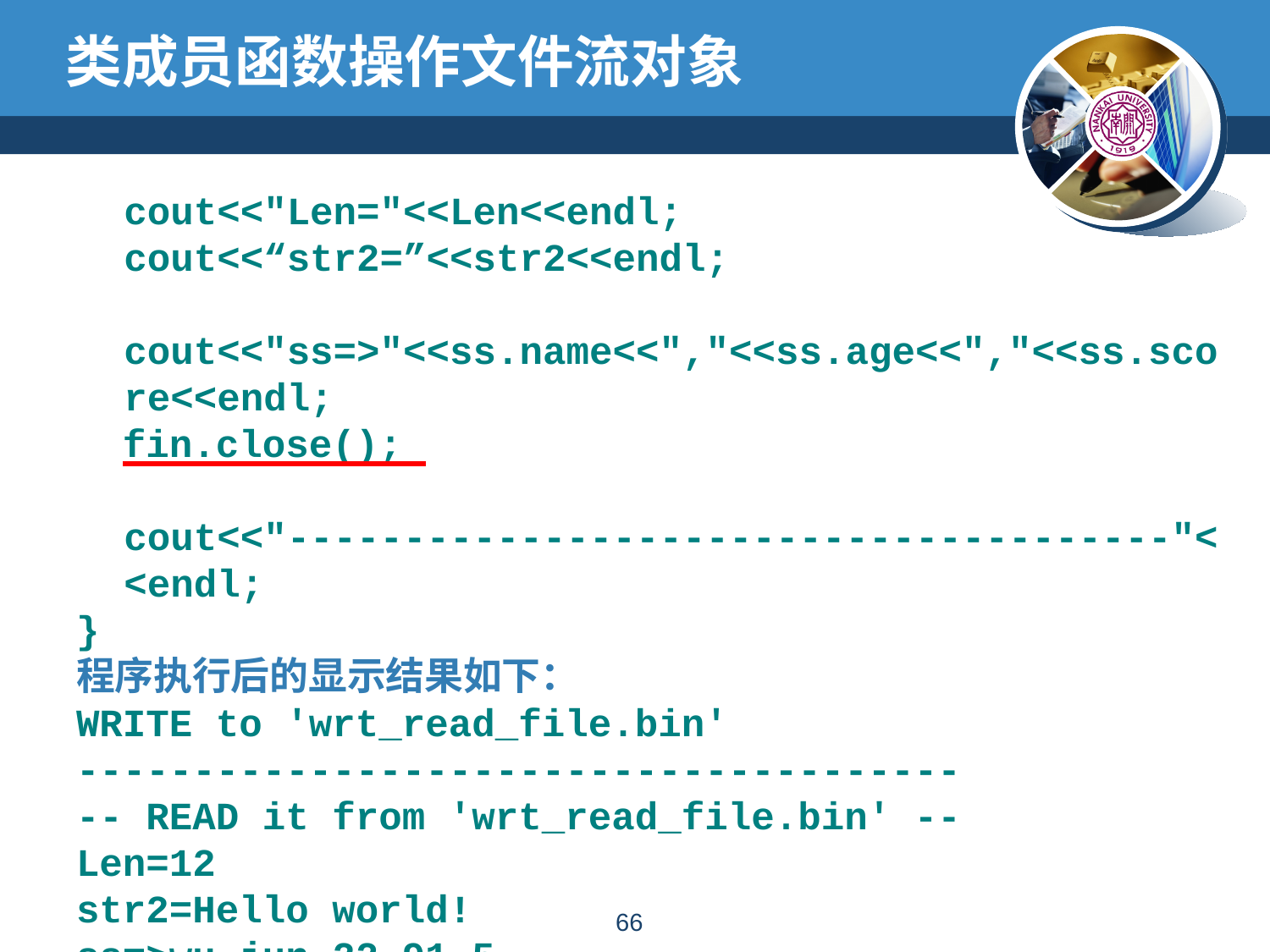

# 类成员函数操作文件流对象
	cout<<"Len="<<Len<<endl;
	cout<<“str2=”<<str2<<endl;
	cout<<"ss=>"<<ss.name<<","<<ss.age<<","<<ss.score<<endl;
  fin.close();
	cout<<"--------------------------------------"<<endl;
}
程序执行后的显示结果如下：
WRITE to 'wrt_read_file.bin'
--------------------------------------
-- READ it from 'wrt_read_file.bin' --
Len=12
str2=Hello world!
ss=>wu jun,22,91.5
--------------------------------------
66